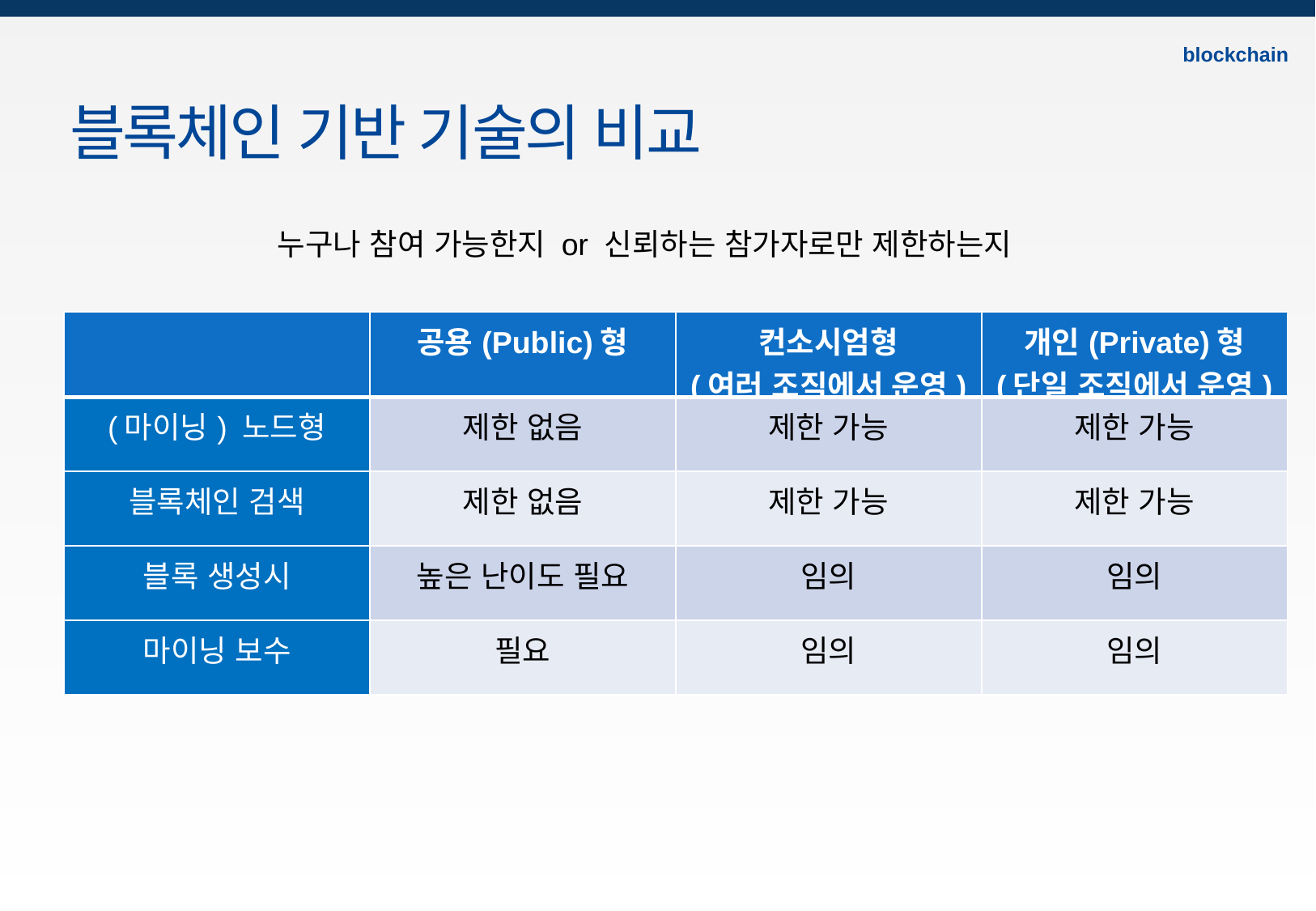

blockchain
블록체인 기반 기술의 비교
누구나 참여 가능한지 or 신뢰하는 참가자로만 제한하는지
|  | 공용(Public)형 | 컨소시엄형 (여러 조직에서 운영) | 개인(Private)형 (단일 조직에서 운영) |
| --- | --- | --- | --- |
| (마이닝) 노드형 | 제한 없음 | 제한 가능 | 제한 가능 |
| 블록체인 검색 | 제한 없음 | 제한 가능 | 제한 가능 |
| 블록 생성시 | 높은 난이도 필요 | 임의 | 임의 |
| 마이닝 보수 | 필요 | 임의 | 임의 |